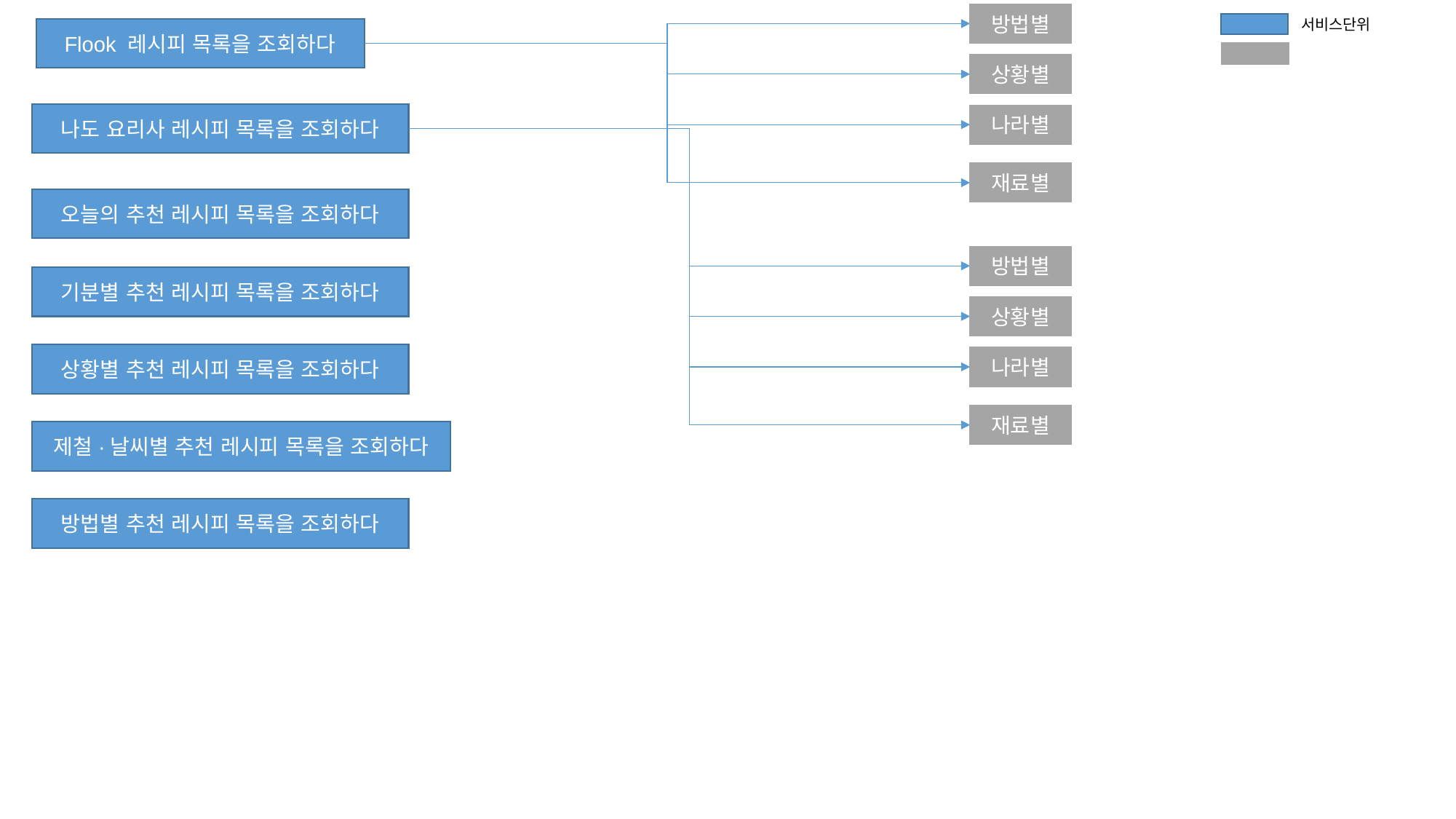

방법별
서비스단위

Flook 레시피 목록을 조회하다

상황별
나도 요리사 레시피 목록을 조회하다
나라별
재료별
오늘의 추천 레시피 목록을 조회하다
방법별
기분별 추천 레시피 목록을 조회하다
상황별
상황별 추천 레시피 목록을 조회하다
나라별
재료별
제철·날씨별 추천 레시피 목록을 조회하다
방법별 추천 레시피 목록을 조회하다